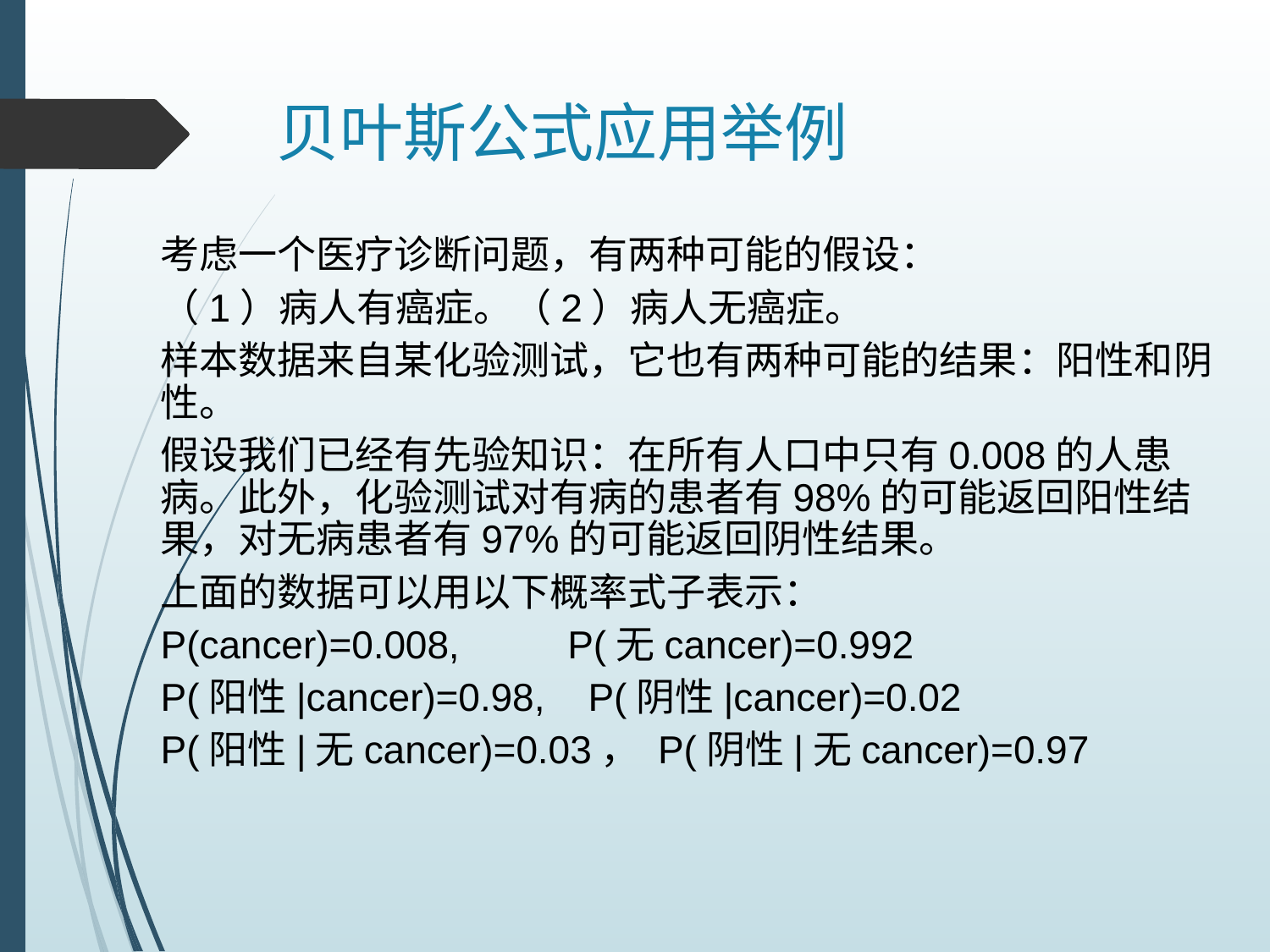

# 贝叶斯公式应用举例
考虑一个医疗诊断问题，有两种可能的假设：
（1）病人有癌症。（2）病人无癌症。
样本数据来自某化验测试，它也有两种可能的结果：阳性和阴性。
假设我们已经有先验知识：在所有人口中只有0.008的人患病。此外，化验测试对有病的患者有98%的可能返回阳性结果，对无病患者有97%的可能返回阴性结果。
上面的数据可以用以下概率式子表示：
P(cancer)=0.008,          P(无cancer)=0.992
P(阳性|cancer)=0.98,    P(阴性|cancer)=0.02
P(阳性|无cancer)=0.03， P(阴性|无cancer)=0.97